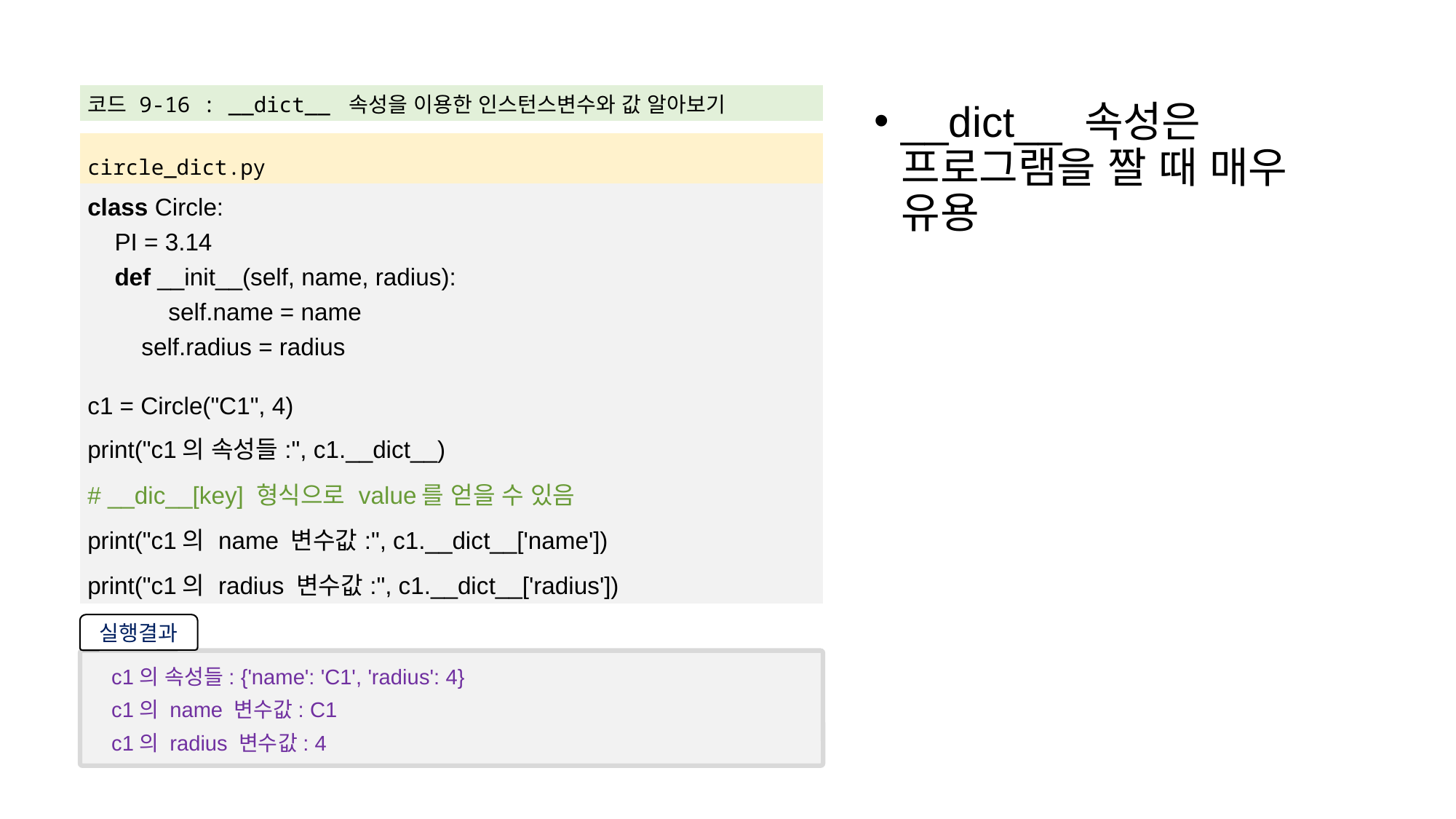

| 코드 9-16 : \_\_dict\_\_ 속성을 이용한 인스턴스변수와 값 알아보기 |
| --- |
|  |
| circle\_dict.py |
| class Circle: PI = 3.14 def \_\_init\_\_(self, name, radius): self.name = name self.radius = radius c1 = Circle("C1", 4) print("c1의 속성들:", c1.\_\_dict\_\_) # \_\_dic\_\_[key] 형식으로 value를 얻을 수 있음 print("c1의 name 변수값:", c1.\_\_dict\_\_['name']) print("c1의 radius 변수값:", c1.\_\_dict\_\_['radius']) |
__dict__ 속성은 프로그램을 짤 때 매우 유용
실행결과

c1의 속성들: {'name': 'C1', 'radius': 4}
c1의 name 변수값: C1
c1의 radius 변수값: 4